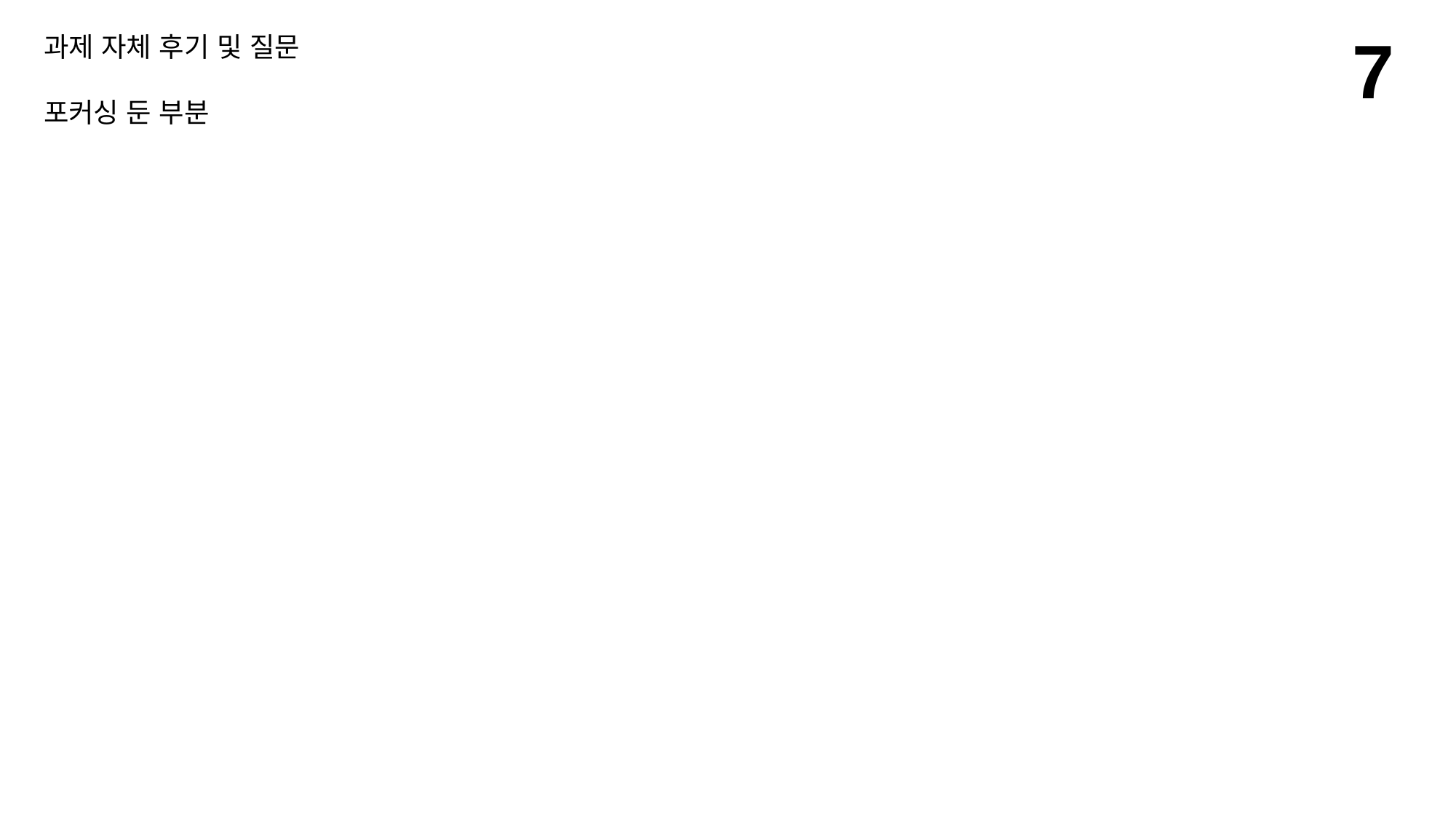

7
과제 자체 후기 및 질문

포커싱 둔 부분